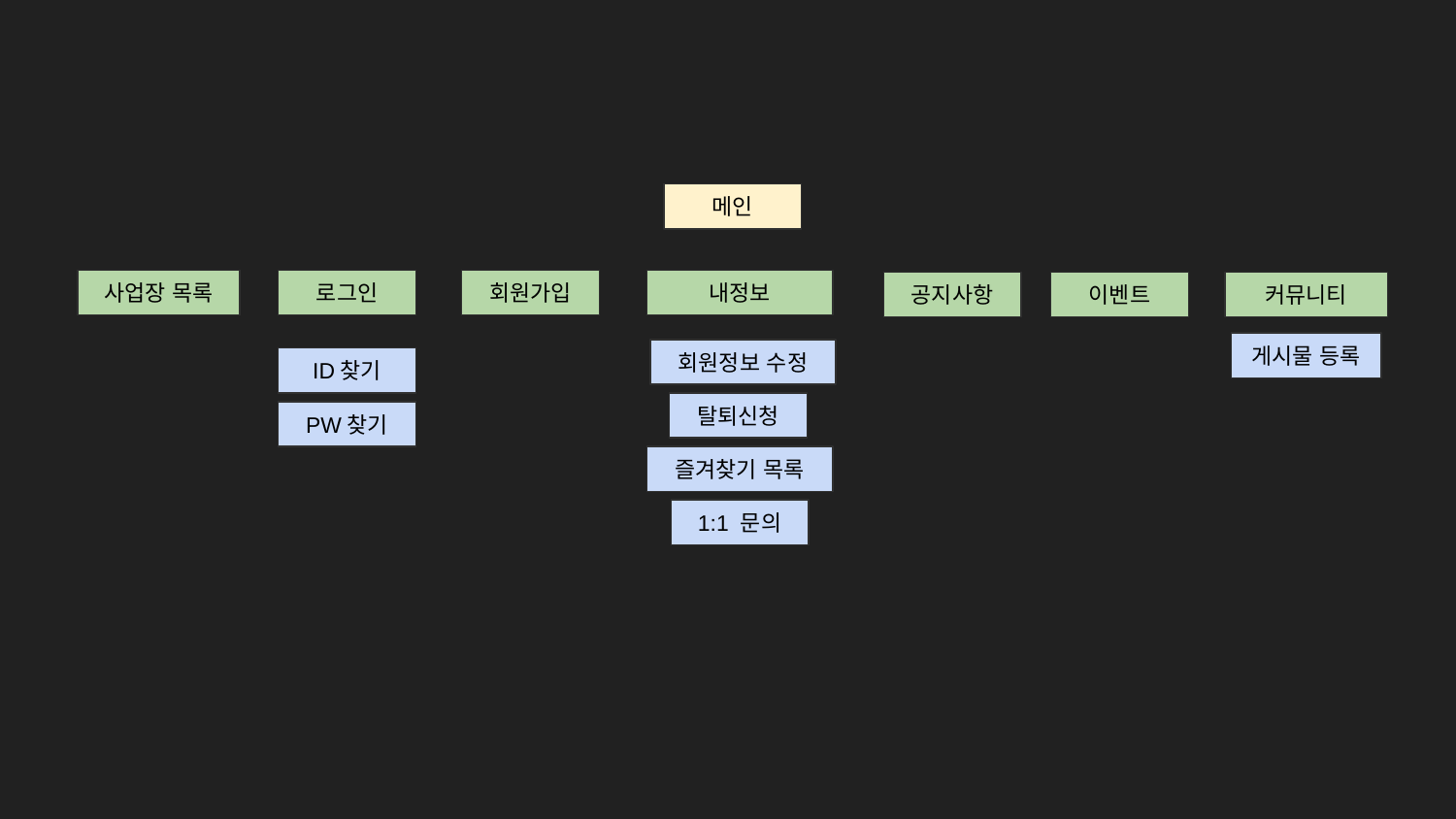

메인
사업장 목록
로그인
회원가입
내정보
공지사항
이벤트
커뮤니티
게시물 등록
회원정보 수정
ID찾기
탈퇴신청
PW찾기
즐겨찾기 목록
1:1 문의